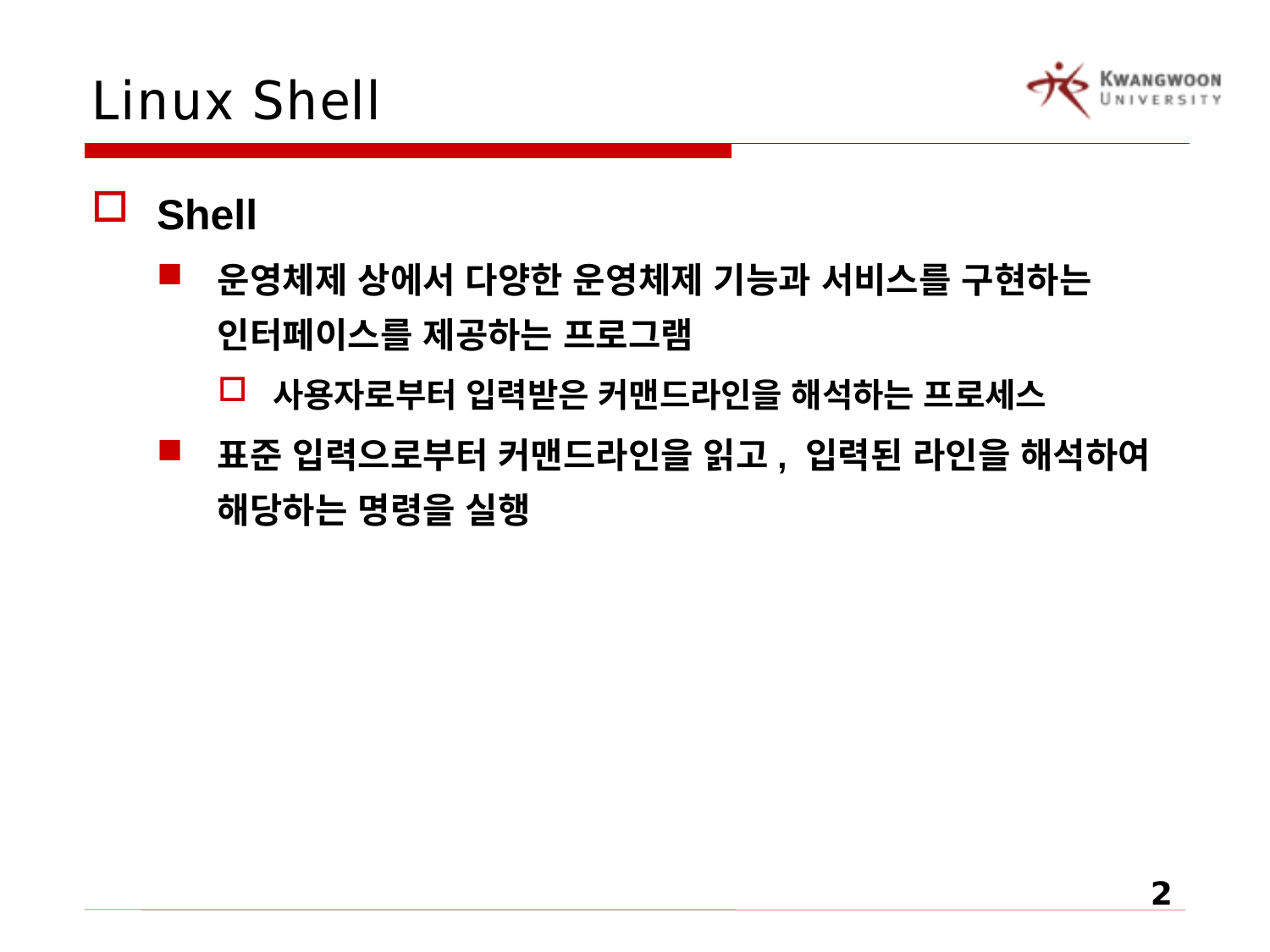

# Linux Shell
Shell
운영체제 상에서 다양한 운영체제 기능과 서비스를 구현하는 인터페이스를 제공하는 프로그램
사용자로부터 입력받은 커맨드라인을 해석하는 프로세스
표준 입력으로부터 커맨드라인을 읽고, 입력된 라인을 해석하여 해당하는 명령을 실행
	2